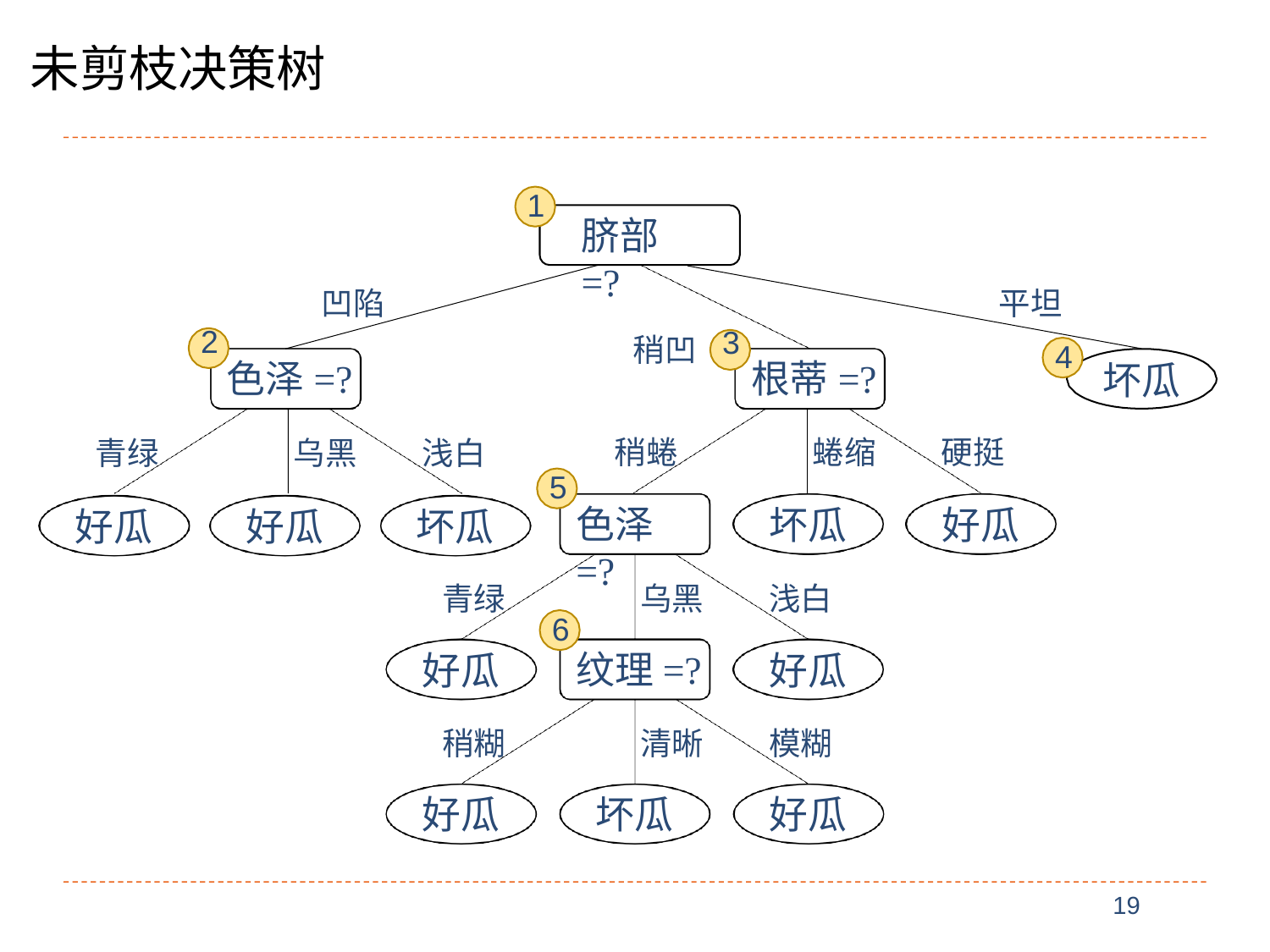

# 未剪枝决策树
1

脐部=?
稍凹

凹陷
2
色泽=?
乌黑
平坦
3
根蒂=?
蜷缩

4

坏瓜
稍蜷
硬挺
青绿
浅白
5

色泽=?
坏瓜
好瓜
好瓜
好瓜
坏瓜
青绿
乌黑
浅白
6

纹理=?
清晰
好瓜
好瓜
稍糊
模糊
好瓜
坏瓜
好瓜